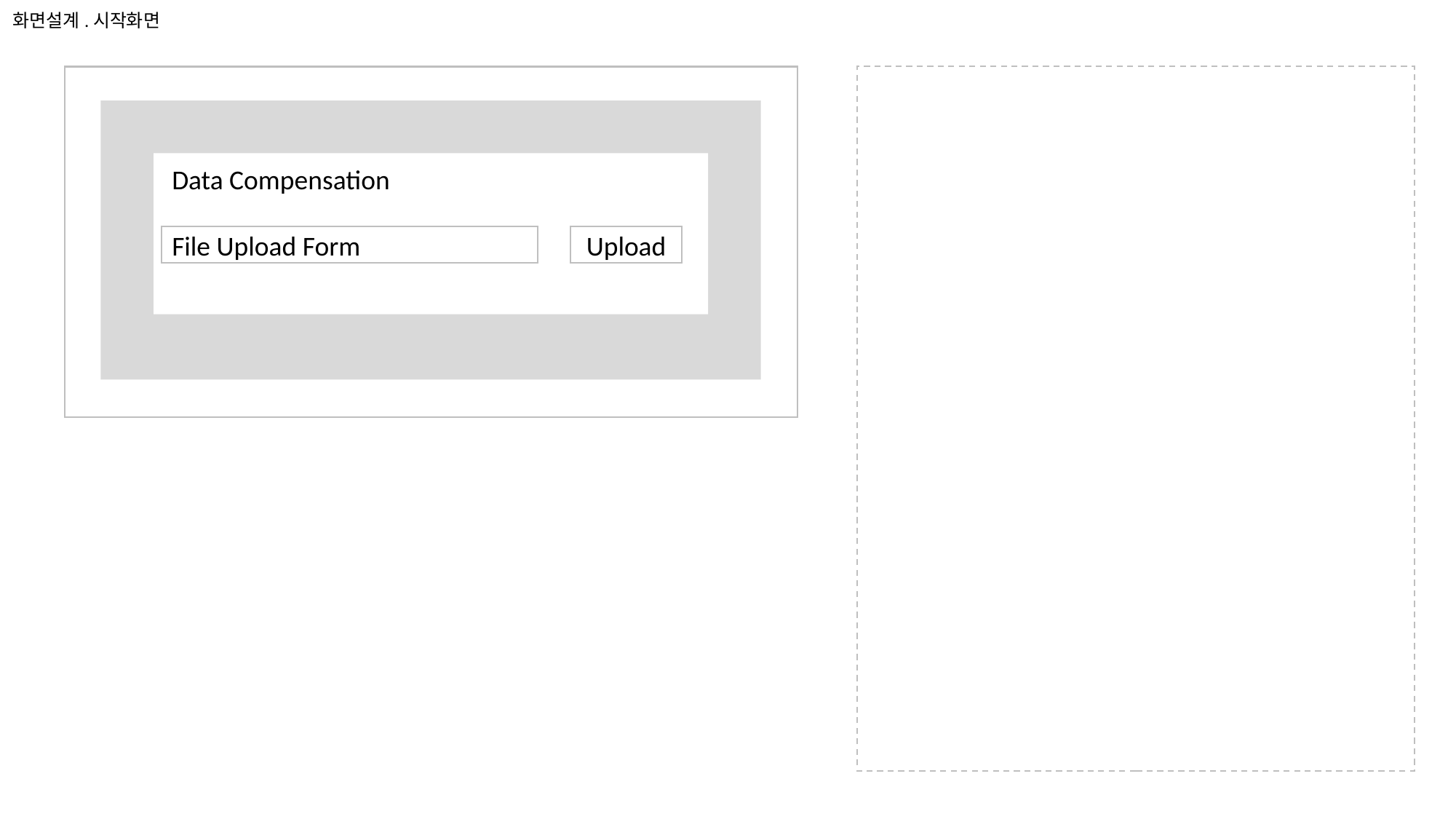

화면설계.시작화면

Data Compensation
File Upload Form
Upload